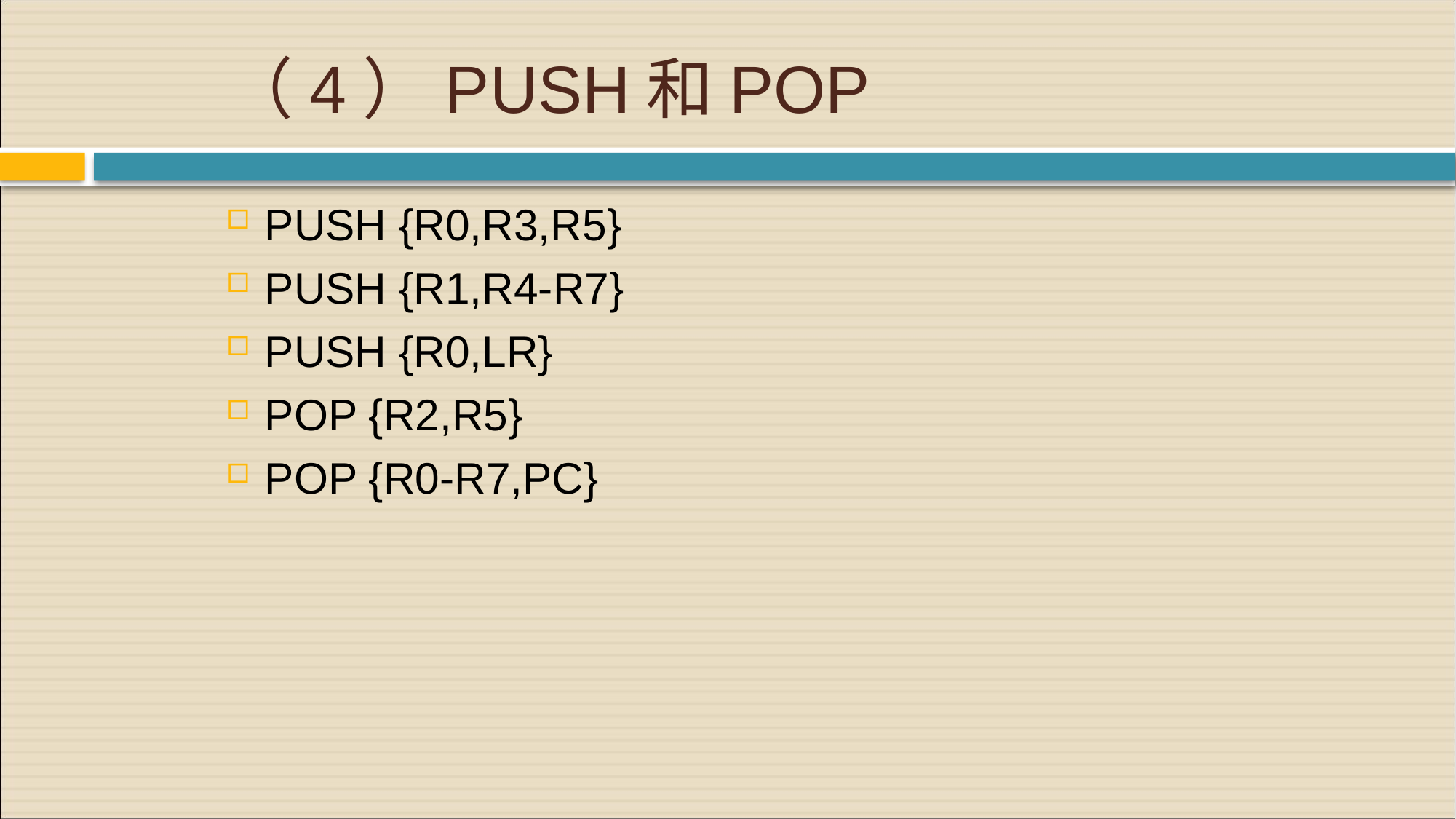

# （4）PUSH和POP
PUSH {R0,R3,R5}
PUSH {R1,R4-R7}
PUSH {R0,LR}
POP {R2,R5}
POP {R0-R7,PC}